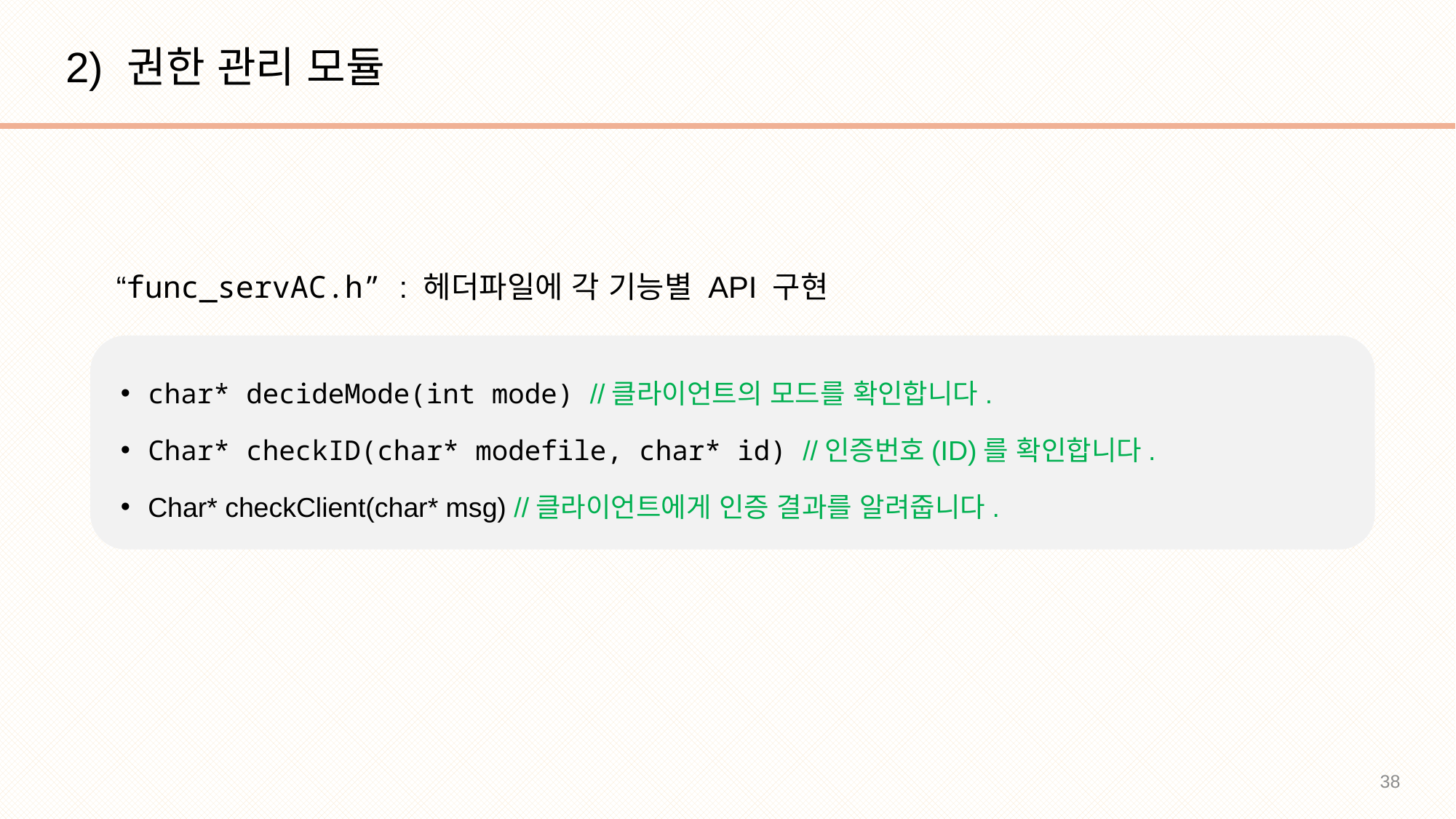

권한 관리 모듈

      “func_servAC.h” : 헤더파일에 각 기능별 API 구현

char* decideMode(int mode) //클라이언트의 모드를 확인합니다.
Char* checkID(char* modefile, char* id) //인증번호(ID)를 확인합니다.
Char* checkClient(char* msg) //클라이언트에게 인증 결과를 알려줍니다.

38